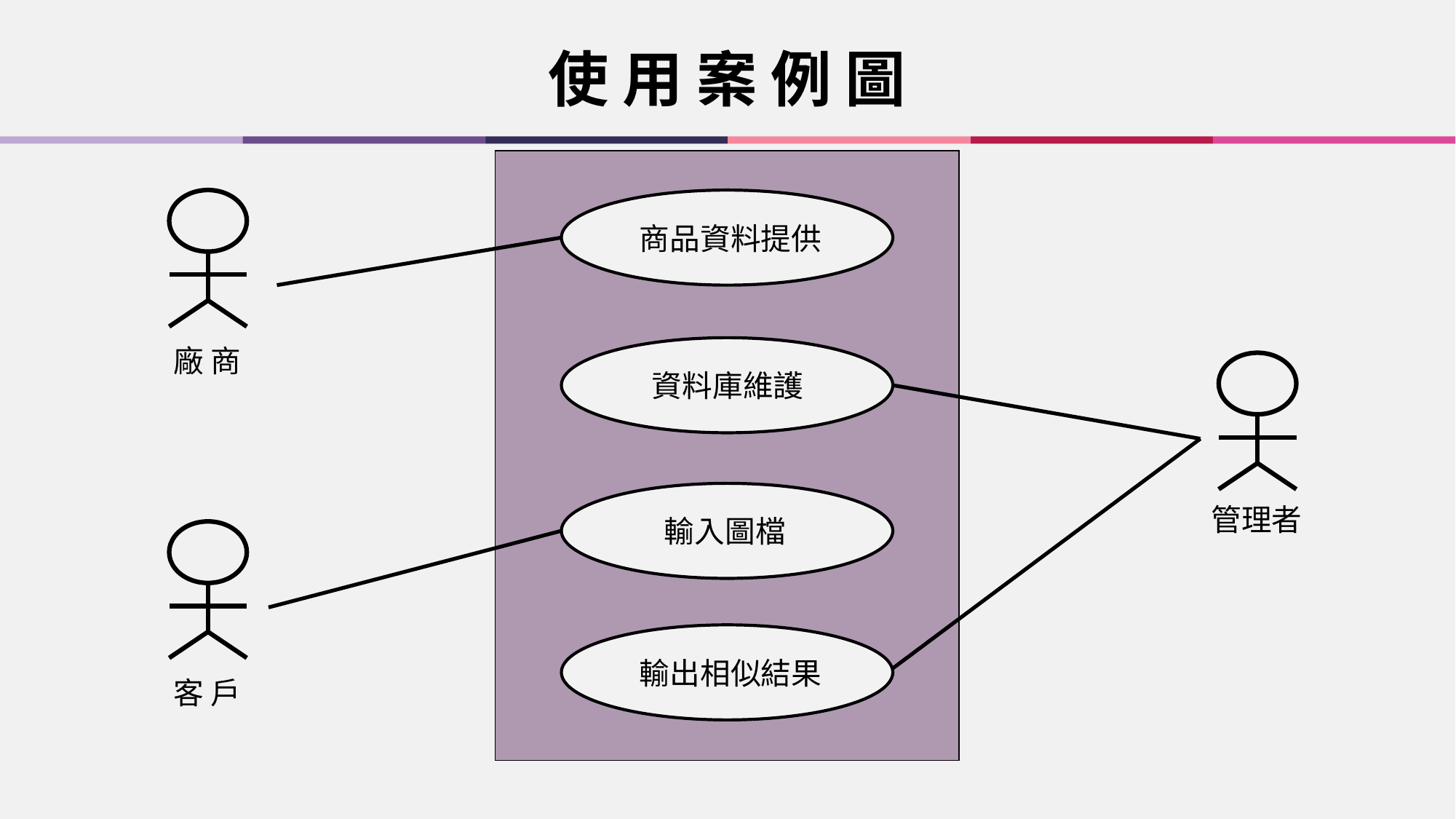

使 用 案 例 圖
|  |
| --- |

廠 商
  商品資料提供
    資料庫維護

管理者
      輸入圖檔

客 戶
  輸出相似結果